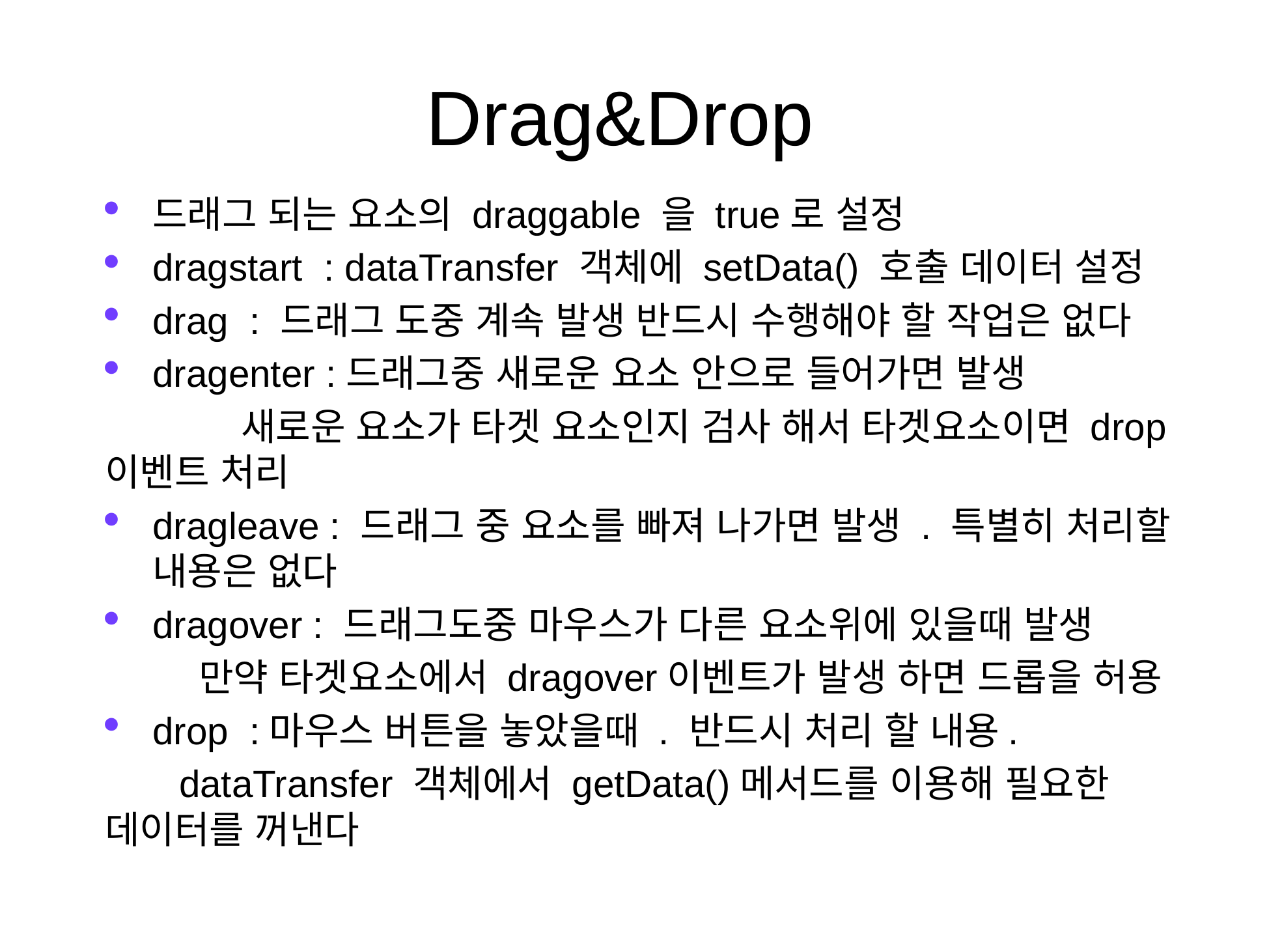

# Drag&Drop
드래그 되는 요소의 draggable 을 true로 설정
dragstart  : dataTransfer 객체에 setData() 호출 데이터 설정
drag  : 드래그 도중 계속 발생 반드시 수행해야 할 작업은 없다
dragenter :드래그중 새로운 요소 안으로 들어가면 발생
            새로운 요소가 타겟 요소인지 검사 해서 타겟요소이면 drop 이벤트 처리
dragleave : 드래그 중 요소를 빠져 나가면 발생 . 특별히 처리할 내용은 없다
dragover : 드래그도중 마우스가 다른 요소위에 있을때 발생
        만약 타겟요소에서 dragover이벤트가 발생 하면 드롭을 허용
drop  :마우스 버튼을 놓았을때 . 반드시 처리 할 내용.
       dataTransfer 객체에서 getData()메서드를 이용해 필요한 데이터를 꺼낸다